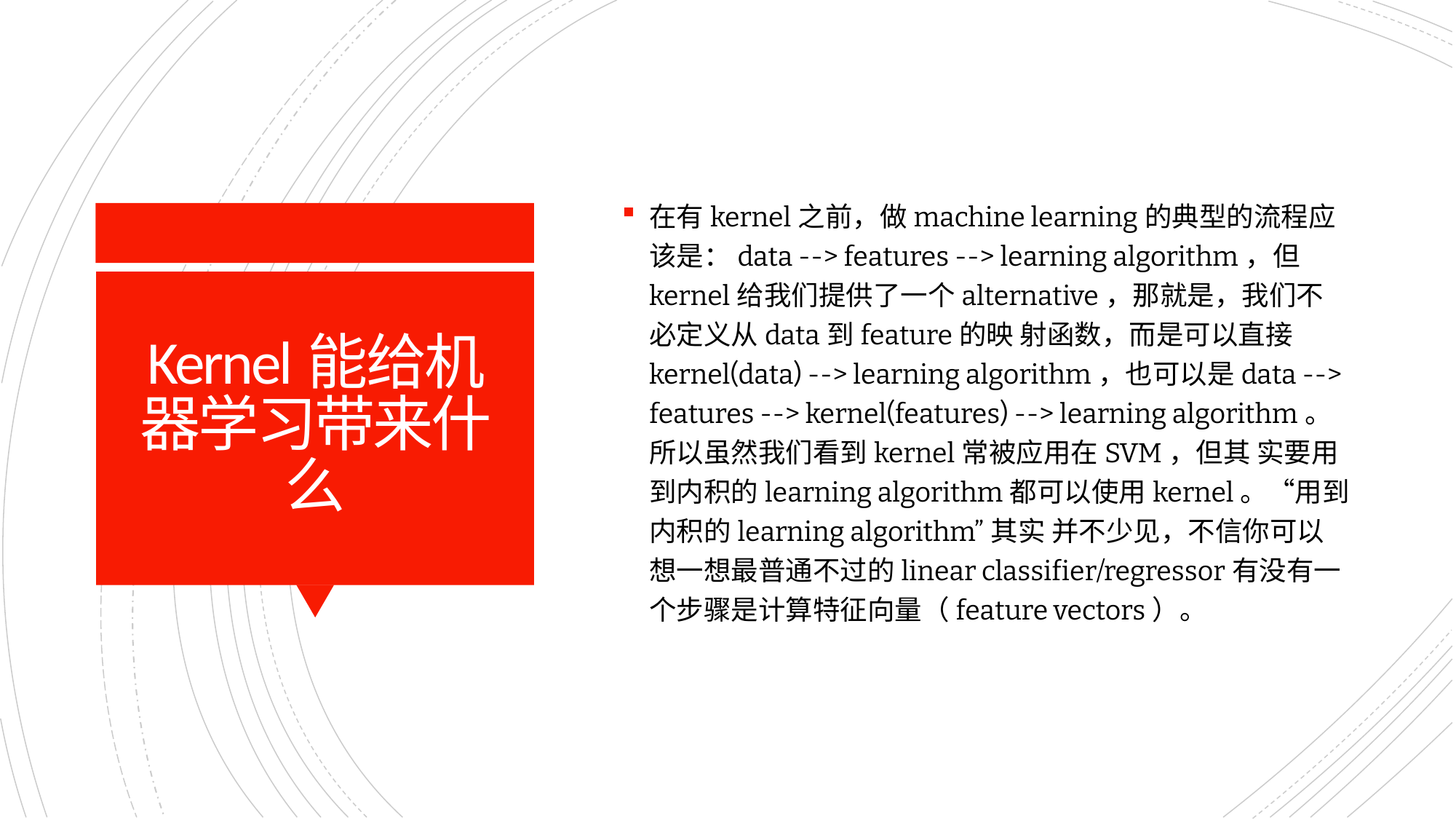

在有kernel之前，做machine learning的典型的流程应该是：data --> features --> learning algorithm，但kernel给我们提供了一个alternative，那就是，我们不必定义从data到feature的映 射函数，而是可以直接kernel(data) --> learning algorithm，也可以是data --> features --> kernel(features) --> learning algorithm。 所以虽然我们看到kernel常被应用在SVM，但其 实要用到内积的learning algorithm都可以使用kernel。“用到内积的learning algorithm”其实 并不少见，不信你可以想一想最普通不过的linear classifier/regressor有没有一个步骤是计算特征向量（feature vectors）。
# Kernel能给机器学习带来什么